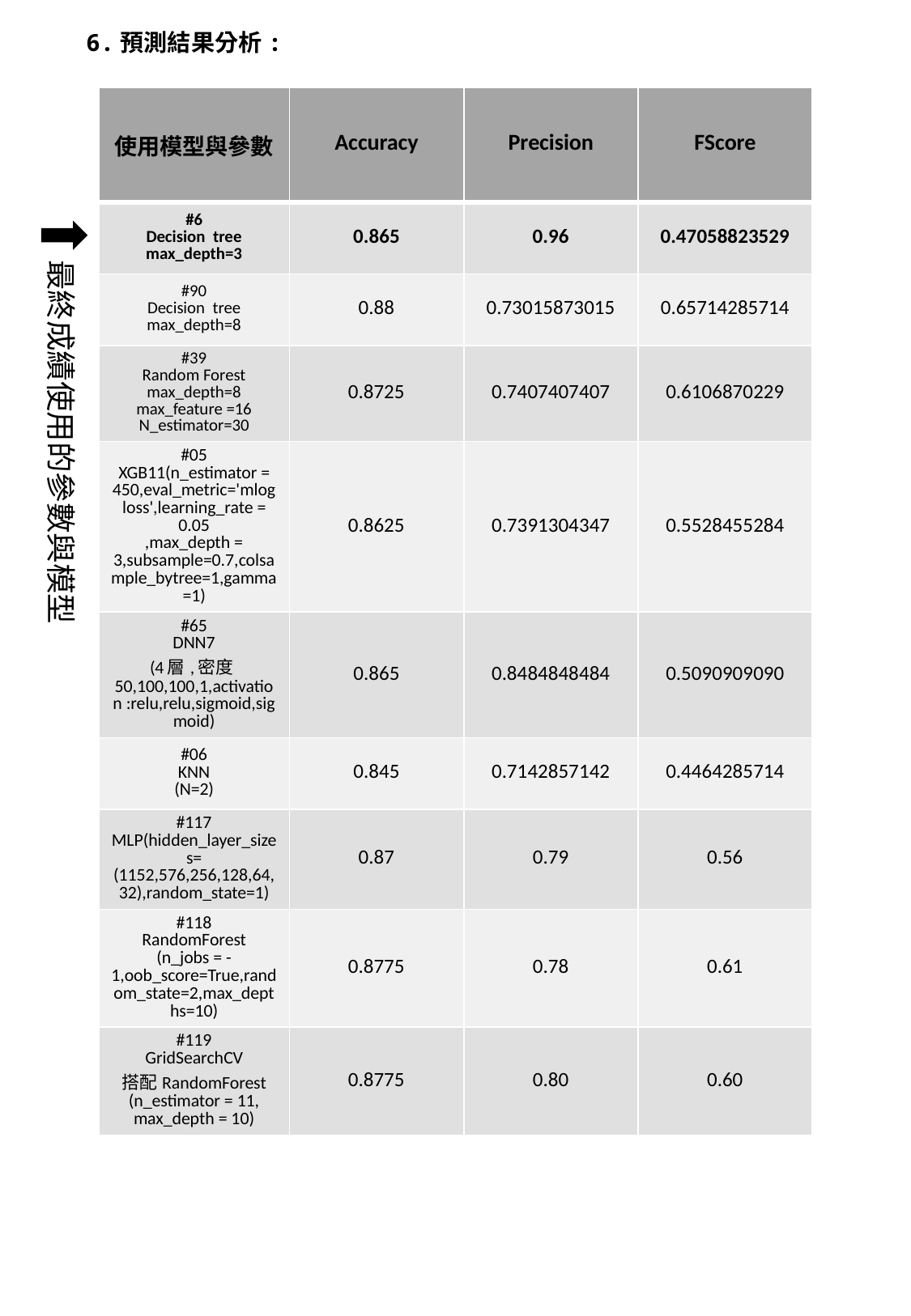

6.預測結果分析:
| 使用模型與參數 | Accuracy | Precision | FScore |
| --- | --- | --- | --- |
| #6 Decision tree max\_depth=3 | 0.865 | 0.96 | 0.47058823529 |
| #90 Decision tree max\_depth=8 | 0.88 | 0.73015873015 | 0.65714285714 |
| #39 Random Forest max\_depth=8 max\_feature =16 N\_estimator=30 | 0.8725 | 0.7407407407 | 0.6106870229 |
| #05 XGB11(n\_estimator = 450,eval\_metric='mlogloss',learning\_rate = 0.05 ,max\_depth = 3,subsample=0.7,colsample\_bytree=1,gamma=1) | 0.8625 | 0.7391304347 | 0.5528455284 |
| #65 DNN7 (4層,密度50,100,100,1,activation :relu,relu,sigmoid,sigmoid) | 0.865 | 0.8484848484 | 0.5090909090 |
| #06 KNN (N=2) | 0.845 | 0.7142857142 | 0.4464285714 |
| #117 MLP(hidden\_layer\_sizes= (1152,576,256,128,64,32),random\_state=1) | 0.87 | 0.79 | 0.56 |
| #118 RandomForest (n\_jobs = -1,oob\_score=True,random\_state=2,max\_depths=10) | 0.8775 | 0.78 | 0.61 |
| #119 GridSearchCV 搭配RandomForest (n\_estimator = 11, max\_depth = 10) | 0.8775 | 0.80 | 0.60 |

最終成績使用的參數與模型